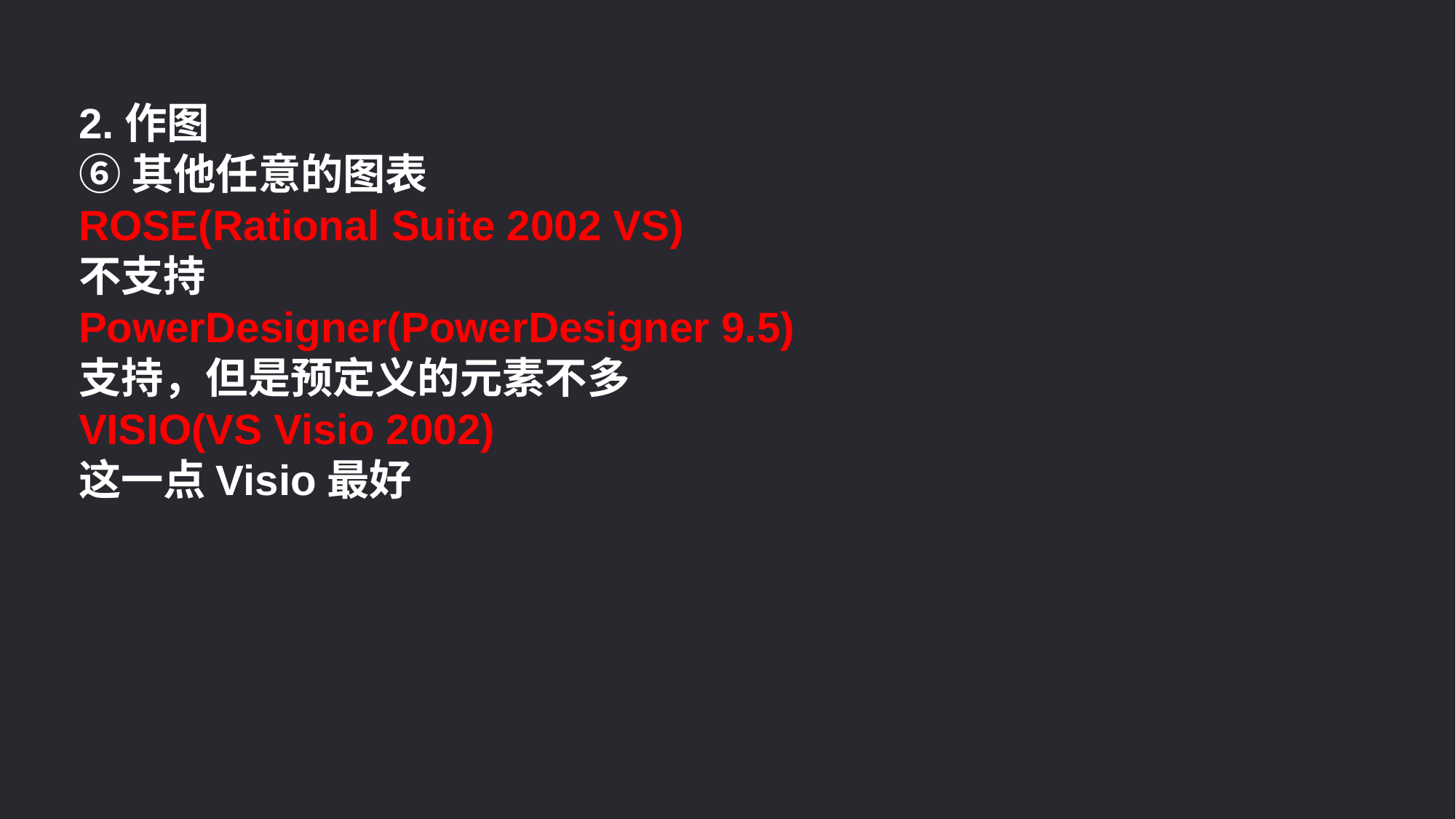

2.作图
⑥其他任意的图表
ROSE(Rational Suite 2002 VS)
不支持
PowerDesigner(PowerDesigner 9.5)
支持，但是预定义的元素不多
VISIO(VS Visio 2002)
这一点Visio最好